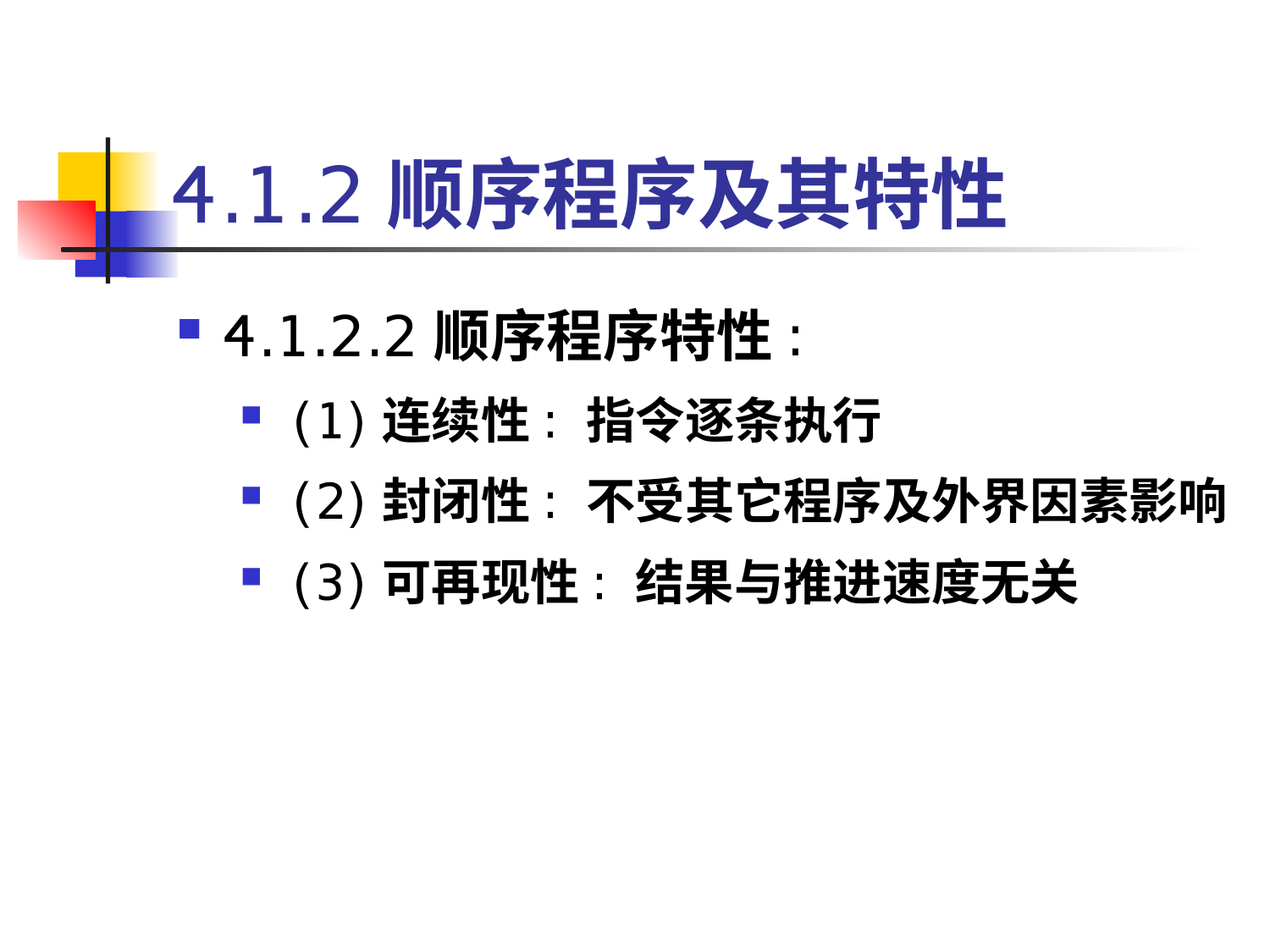

# 4.1.2顺序程序及其特性
4.1.2.2顺序程序特性:
 (1)连续性: 指令逐条执行
 (2)封闭性: 不受其它程序及外界因素影响
 (3)可再现性: 结果与推进速度无关